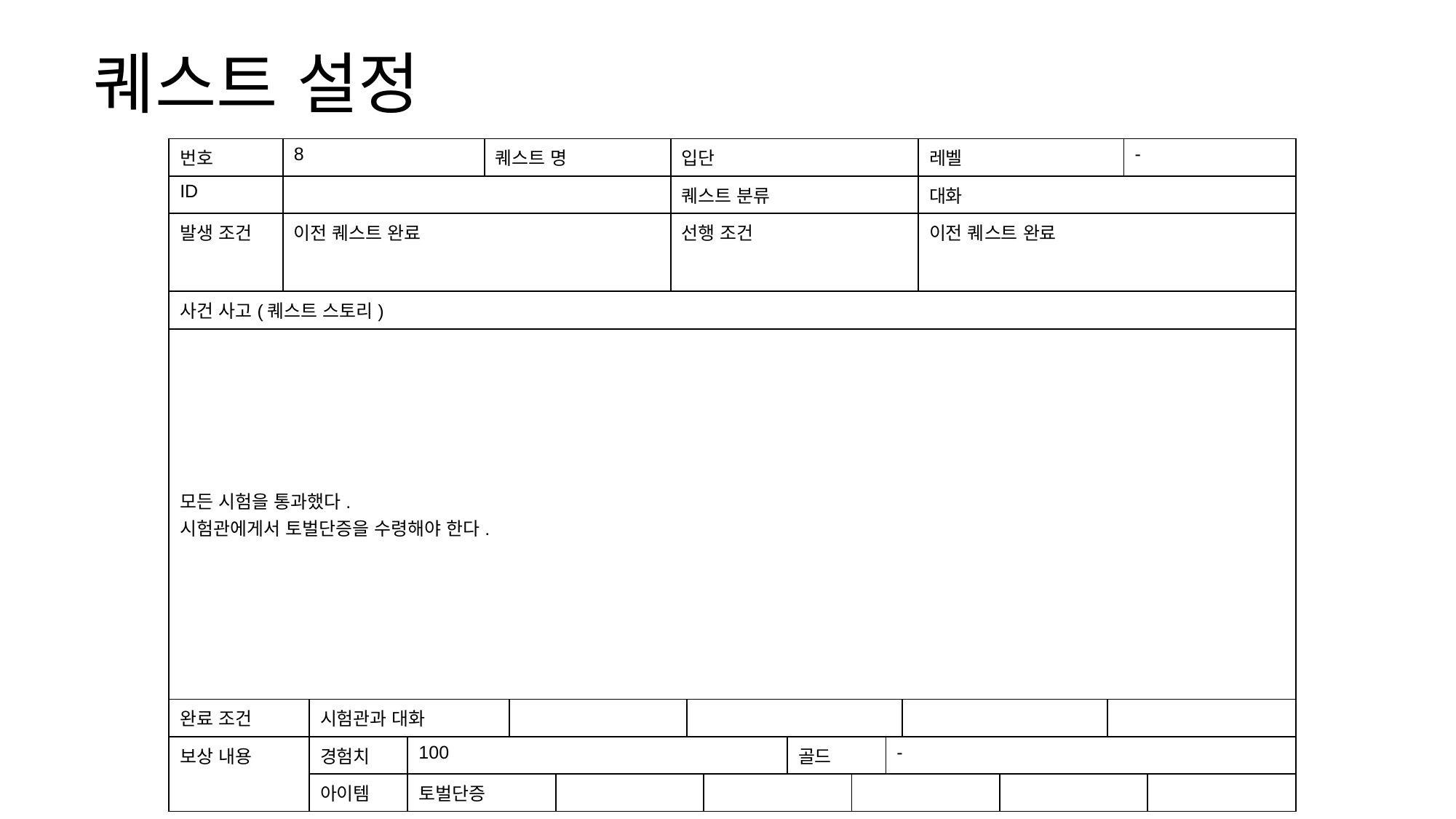

퀘스트 설정
| 번호 | 8 |  |  | 퀘스트 명 |  |  | 입단 |  |  |  |  |  |  | 레벨 |  |  | - |  |
| --- | --- | --- | --- | --- | --- | --- | --- | --- | --- | --- | --- | --- | --- | --- | --- | --- | --- | --- |
| ID |  |  |  |  |  |  | 퀘스트 분류 |  |  |  |  |  |  | 대화 |  |  |  |  |
| 발생 조건 | 이전 퀘스트 완료 |  |  |  |  |  | 선행 조건 |  |  |  |  |  |  | 이전 퀘스트 완료 |  |  |  |  |
| 사건 사고(퀘스트 스토리) |  |  |  |  |  |  |  |  |  |  |  |  |  |  |  |  |  |  |
| 모든 시험을 통과했다. 시험관에게서 토벌단증을 수령해야 한다. |  |  |  |  |  |  |  |  |  |  |  |  |  |  |  |  |  |  |
| 완료 조건 |  | 시험관과 대화 |  |  |  |  |  |  |  |  |  |  |  |  |  |  |  |  |
| 보상 내용 |  | 경험치 | 100 |  |  |  |  |  |  | 골드 |  | - |  |  |  |  |  |  |
|  |  | 아이템 | 토벌단증 |  |  |  |  |  |  |  |  |  |  |  |  |  |  |  |